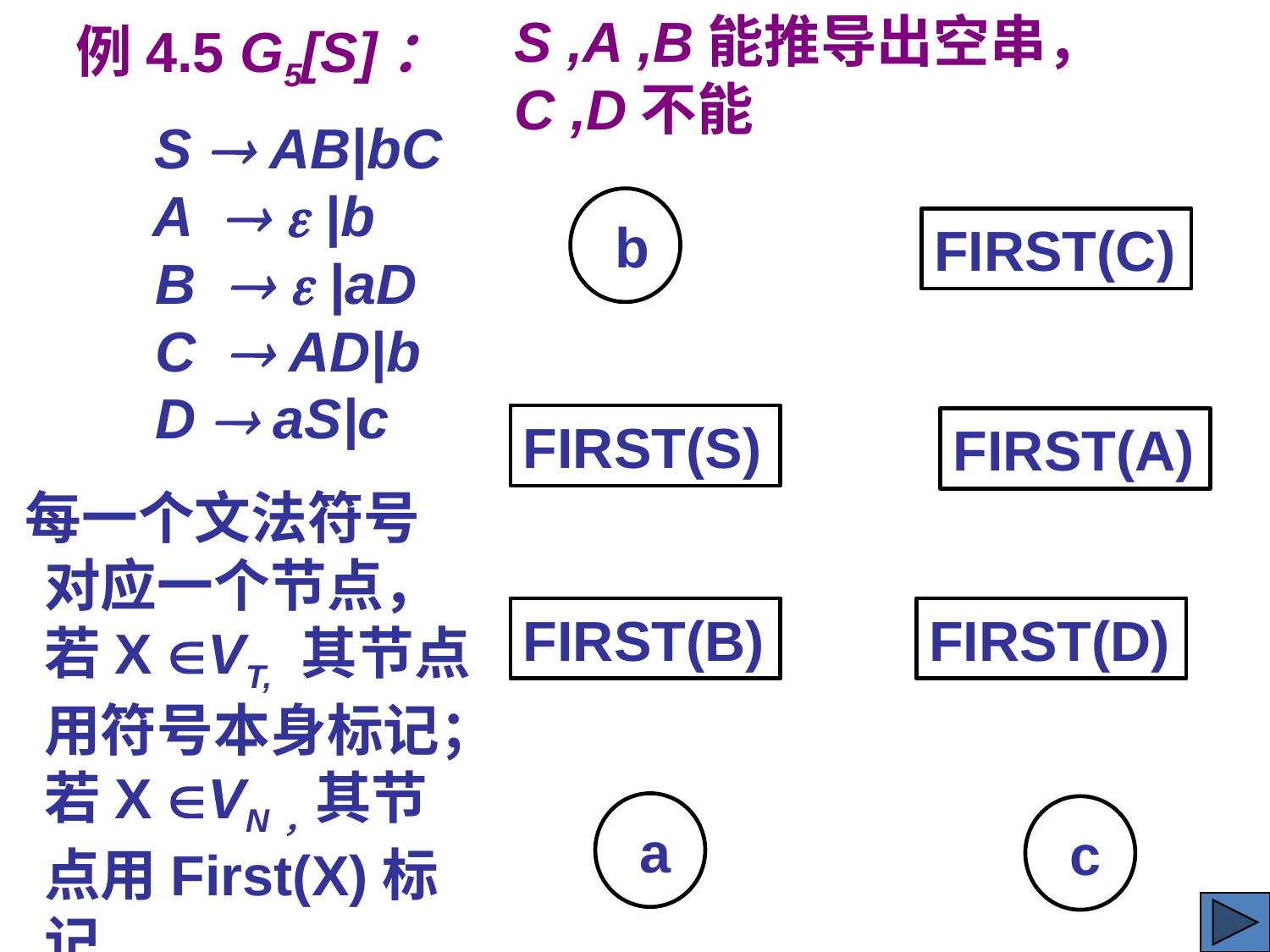

S ,A ,B能推导出空串，
 C ,D不能
例4.5 G5[S]：

           S → AB|bC	 A  → ε |b
	 B  → ε |aD
	 C  → AD|b
	 D → aS|c
 b
FIRST(C)
FIRST(S)
FIRST(A)
   每一个文法符号对应一个节点，若X ∈VT, 其节点用符号本身标记；若X ∈VN，其节点用First(X)标记.
FIRST(B)
FIRST(D)
 a
 c